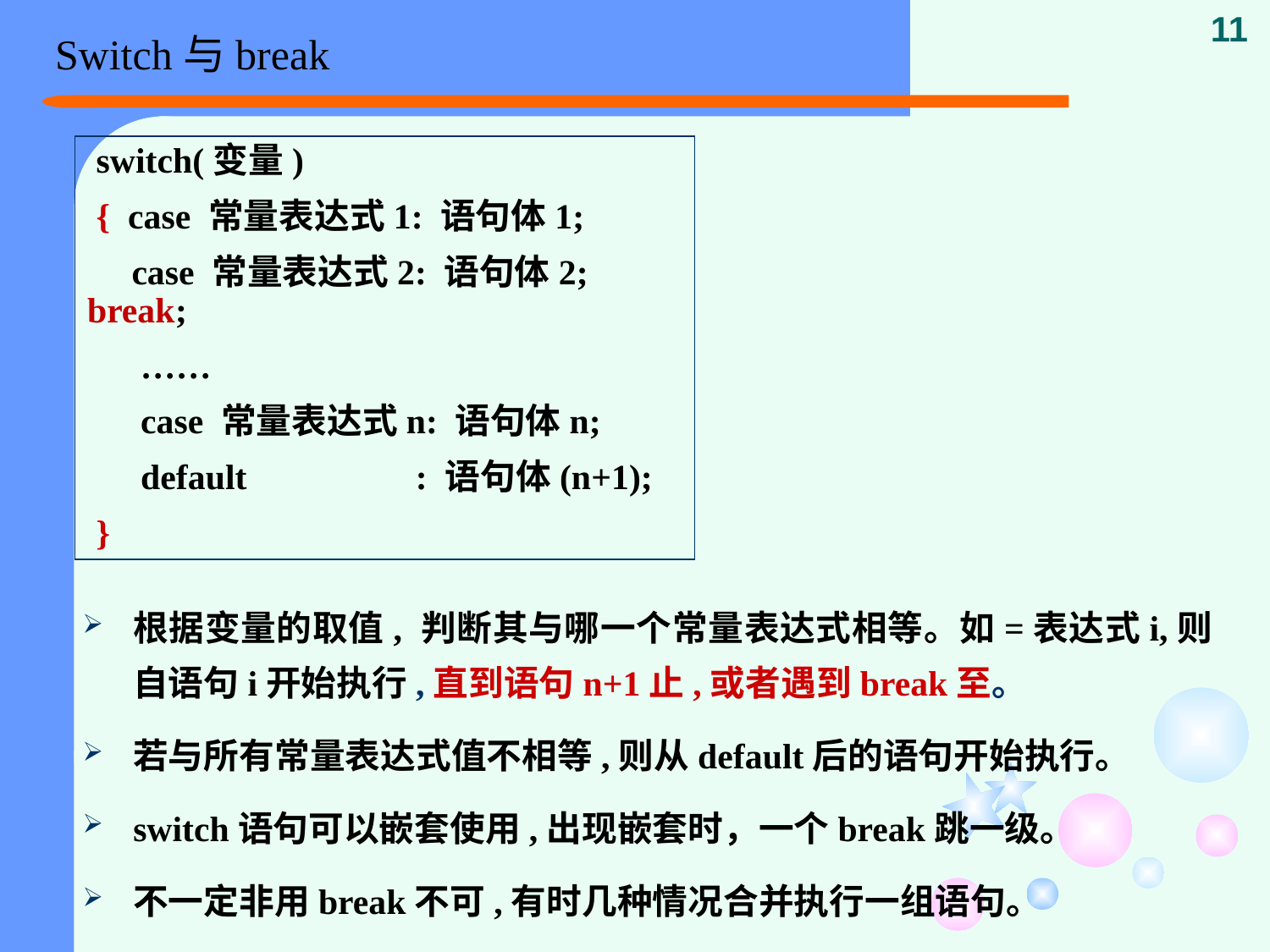

Switch与break
11
 switch(变量)
 {  case 常量表达式1: 语句体1;
     case 常量表达式2: 语句体2;  break;
      ……
      case 常量表达式n: 语句体n;
      default                   : 语句体(n+1);
 }
根据变量的取值, 判断其与哪一个常量表达式相等。如=表达式i,则自语句i开始执行,直到语句n+1止,或者遇到break至。
若与所有常量表达式值不相等,则从default后的语句开始执行。
switch语句可以嵌套使用,出现嵌套时，一个break跳一级。
不一定非用break不可,有时几种情况合并执行一组语句。